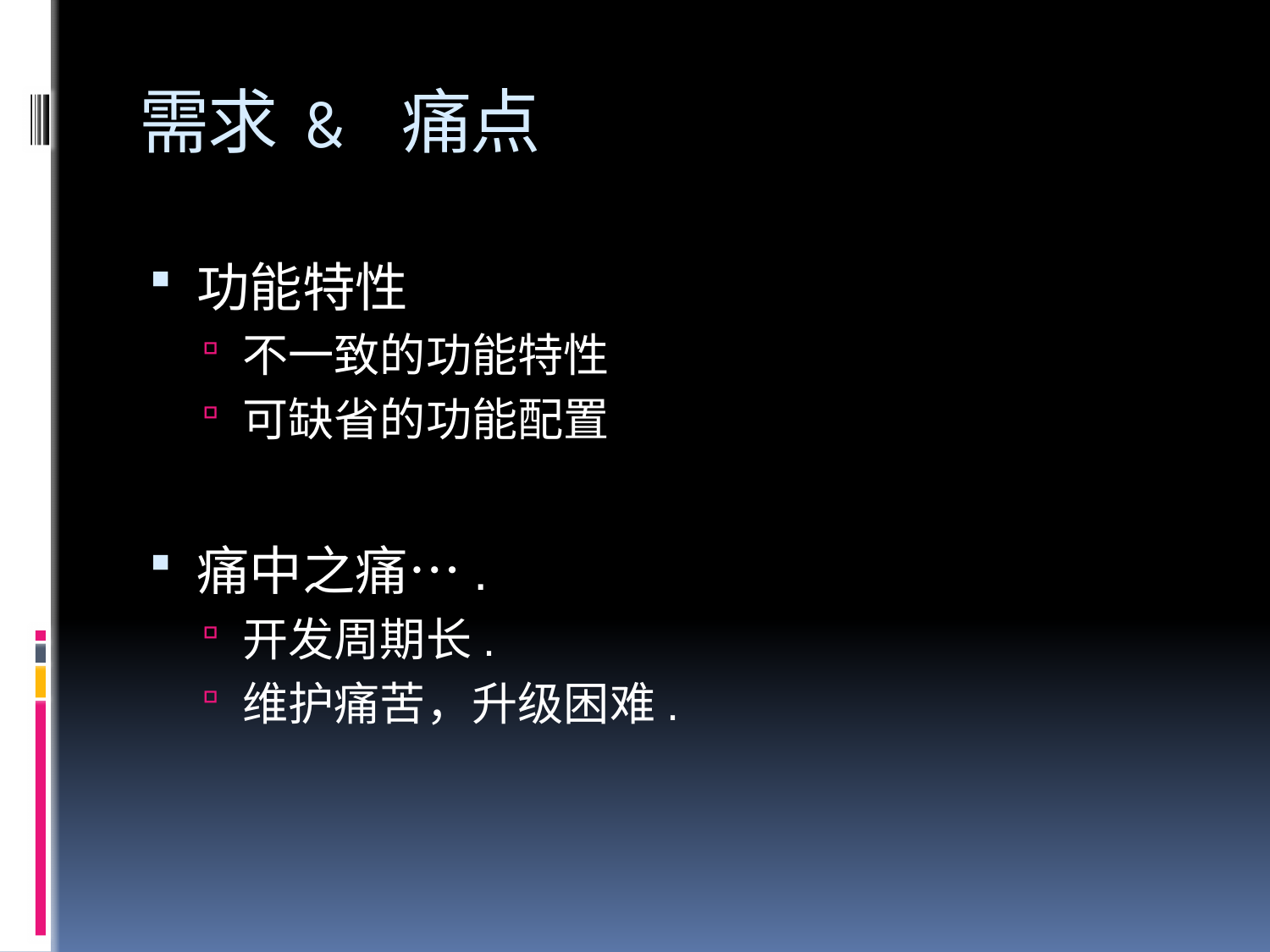

# 需求 & 痛点
功能特性
不一致的功能特性
可缺省的功能配置

痛中之痛….
开发周期长.
维护痛苦，升级困难.